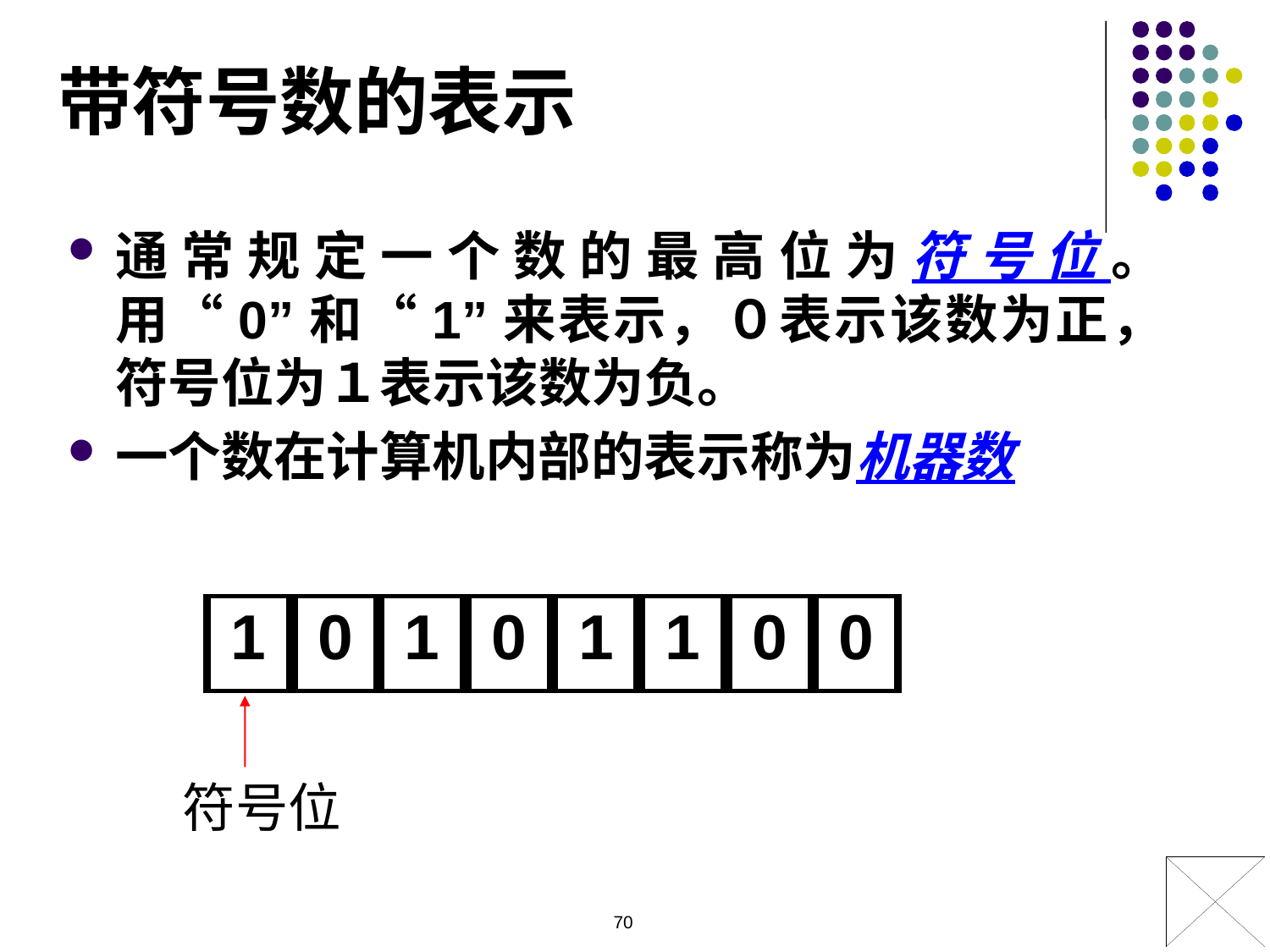

带符号数的表示
通常规定一个数的最高位为符号位。用“0”和“1”来表示，０表示该数为正，符号位为１表示该数为负。
一个数在计算机内部的表示称为机器数

1

0

1

0

1

1

0

0

符号位
70